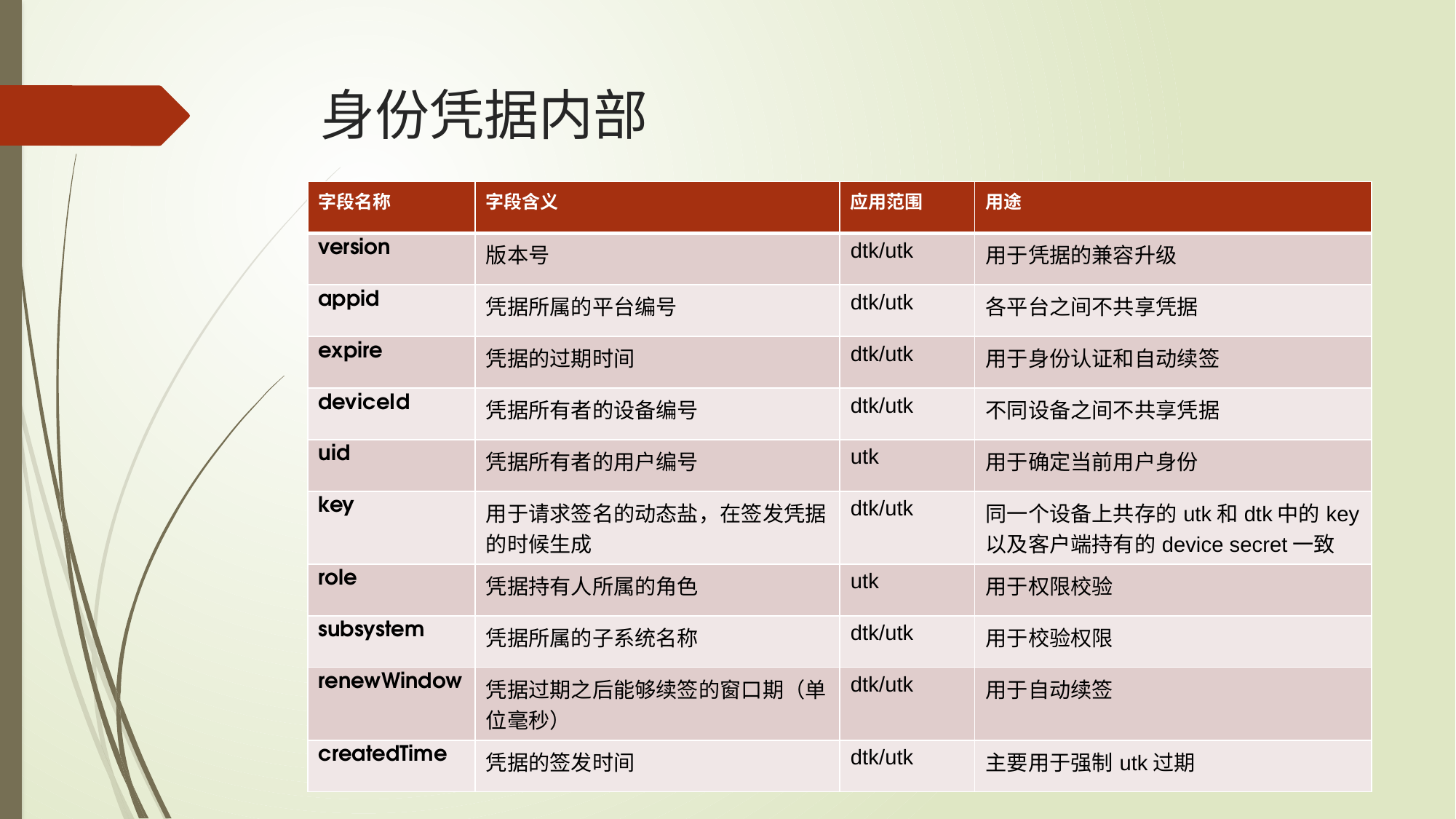

# 身份凭据内部
| 字段名称 | 字段含义 | 应用范围 | 用途 |
| --- | --- | --- | --- |
| version | 版本号 | dtk/utk | 用于凭据的兼容升级 |
| appid | 凭据所属的平台编号 | dtk/utk | 各平台之间不共享凭据 |
| expire | 凭据的过期时间 | dtk/utk | 用于身份认证和自动续签 |
| deviceId | 凭据所有者的设备编号 | dtk/utk | 不同设备之间不共享凭据 |
| uid | 凭据所有者的用户编号 | utk | 用于确定当前用户身份 |
| key | 用于请求签名的动态盐，在签发凭据的时候生成 | dtk/utk | 同一个设备上共存的utk和dtk中的key以及客户端持有的device secret一致 |
| role | 凭据持有人所属的角色 | utk | 用于权限校验 |
| subsystem | 凭据所属的子系统名称 | dtk/utk | 用于校验权限 |
| renewWindow | 凭据过期之后能够续签的窗口期（单位毫秒） | dtk/utk | 用于自动续签 |
| createdTime | 凭据的签发时间 | dtk/utk | 主要用于强制utk过期 |